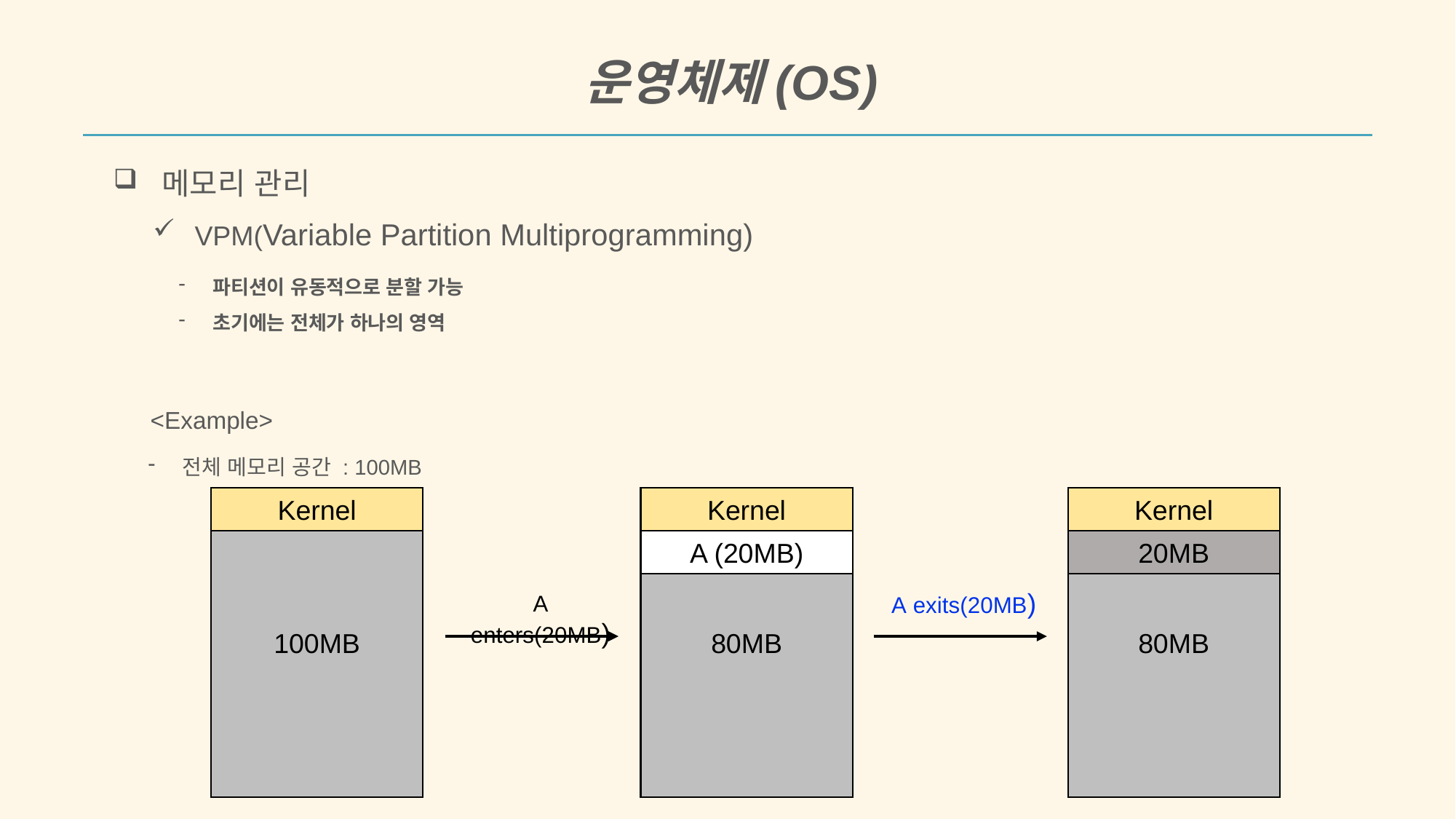

운영체제(OS)
 메모리 관리
 VPM(Variable Partition Multiprogramming)
파티션이 유동적으로 분할 가능
초기에는 전체가 하나의 영역

<Example>
전체 메모리 공간 : 100MB
100MB
Kernel
80MB
Kernel
80MB
Kernel
A (20MB)
20MB
A exits(20MB)
A enters(20MB)